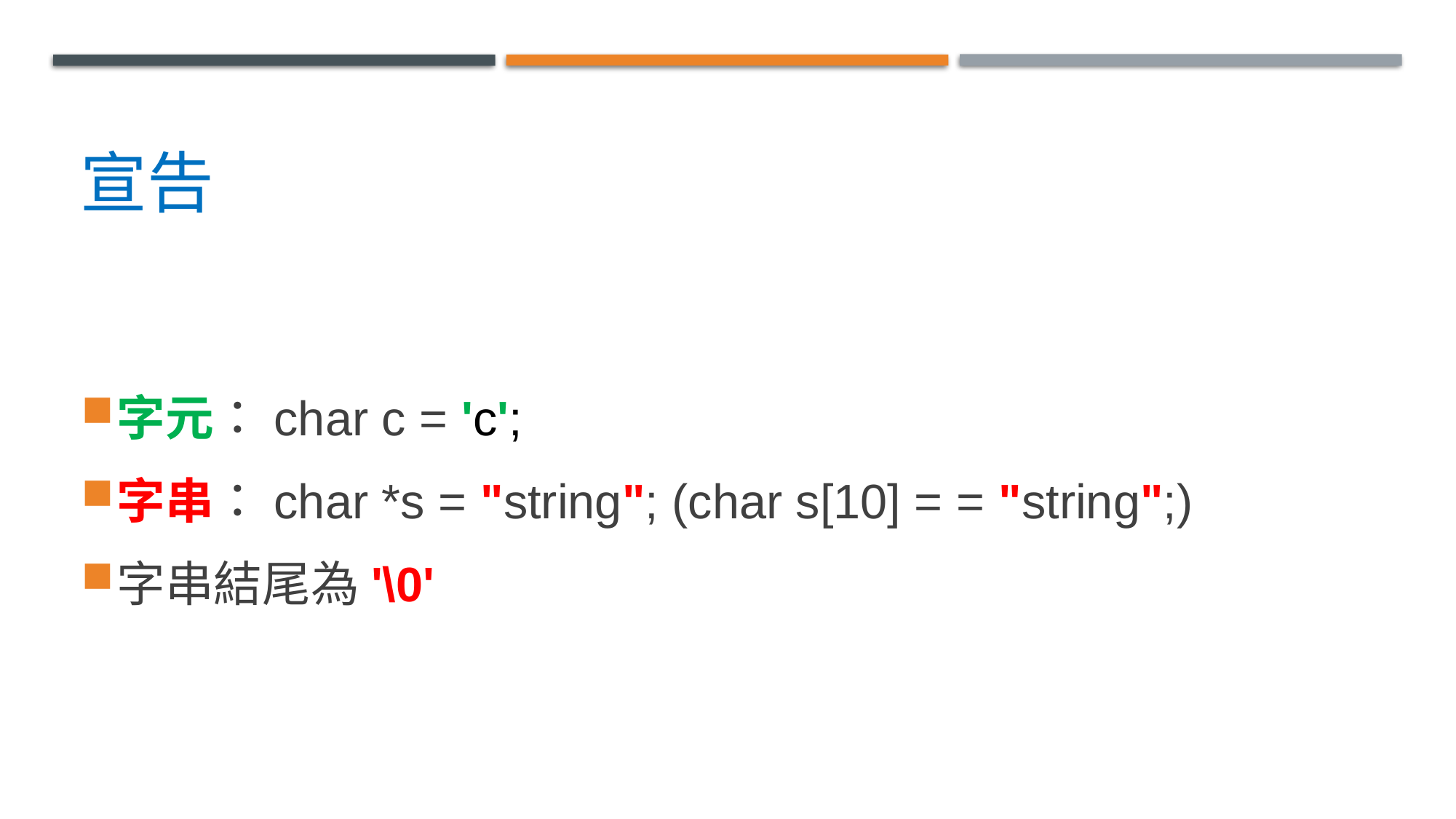

# 宣告
字元：char c = 'c';
字串：char *s = "string"; (char s[10] = = "string";)
字串結尾為'\0'